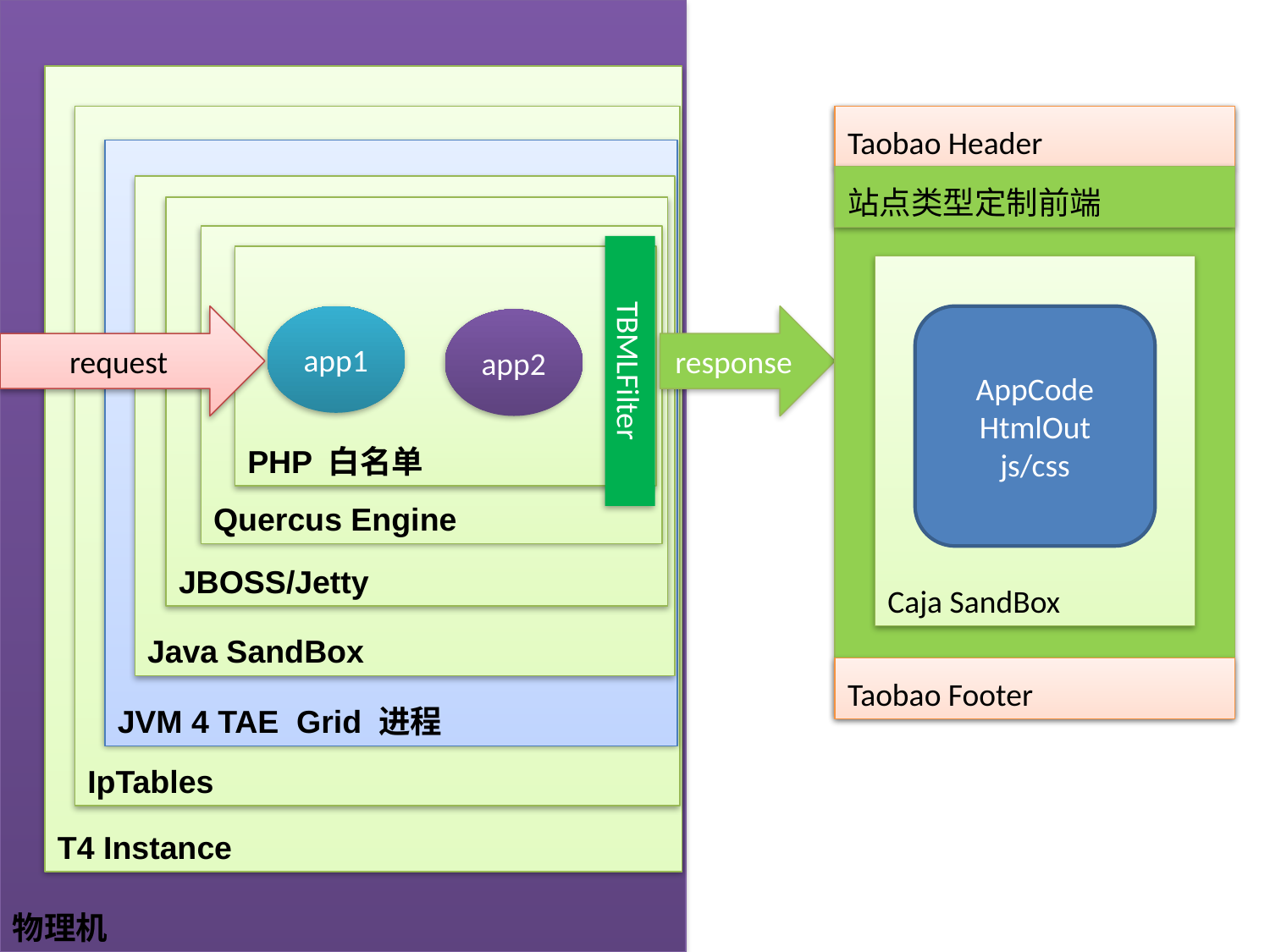

物理机
T4 Instance
IpTables

Taobao Header
JVM 4 TAE  Grid 进程
站点类型定制前端
Java SandBox
JBOSS/Jetty
Quercus Engine
TBMLFilter
PHP 白名单
Caja SandBox
request
app1
response
AppCode
HtmlOut
js/css
app2
Taobao Footer